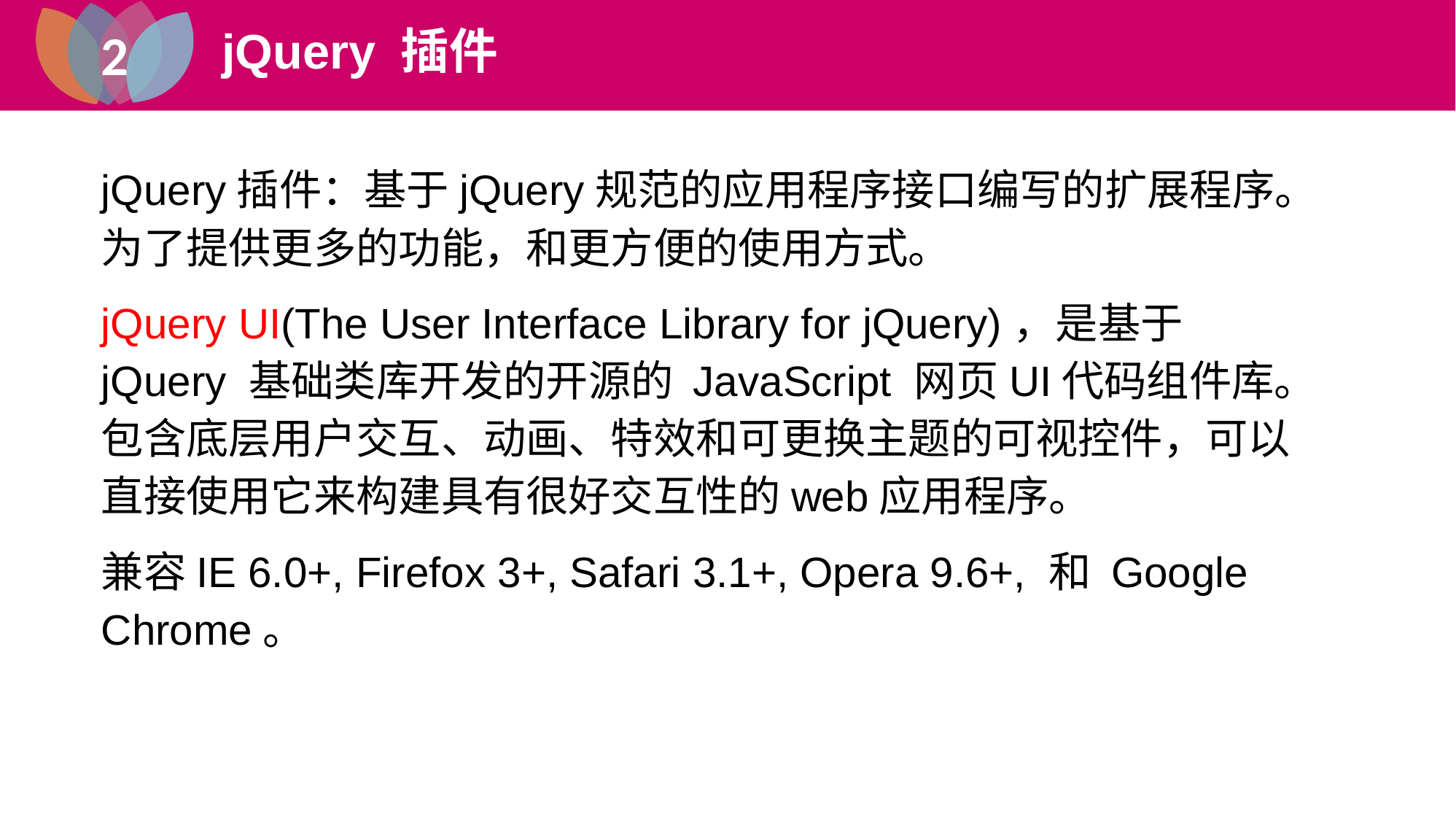

2
jQuery 插件
1
jQuery 插件
jQuery插件：基于jQuery规范的应用程序接口编写的扩展程序。为了提供更多的功能，和更方便的使用方式。
jQuery UI(The User Interface Library for jQuery)，是基于 jQuery 基础类库开发的开源的 JavaScript 网页UI代码组件库。包含底层用户交互、动画、特效和可更换主题的可视控件，可以直接使用它来构建具有很好交互性的web应用程序。
兼容IE 6.0+, Firefox 3+, Safari 3.1+, Opera 9.6+, 和 Google Chrome。